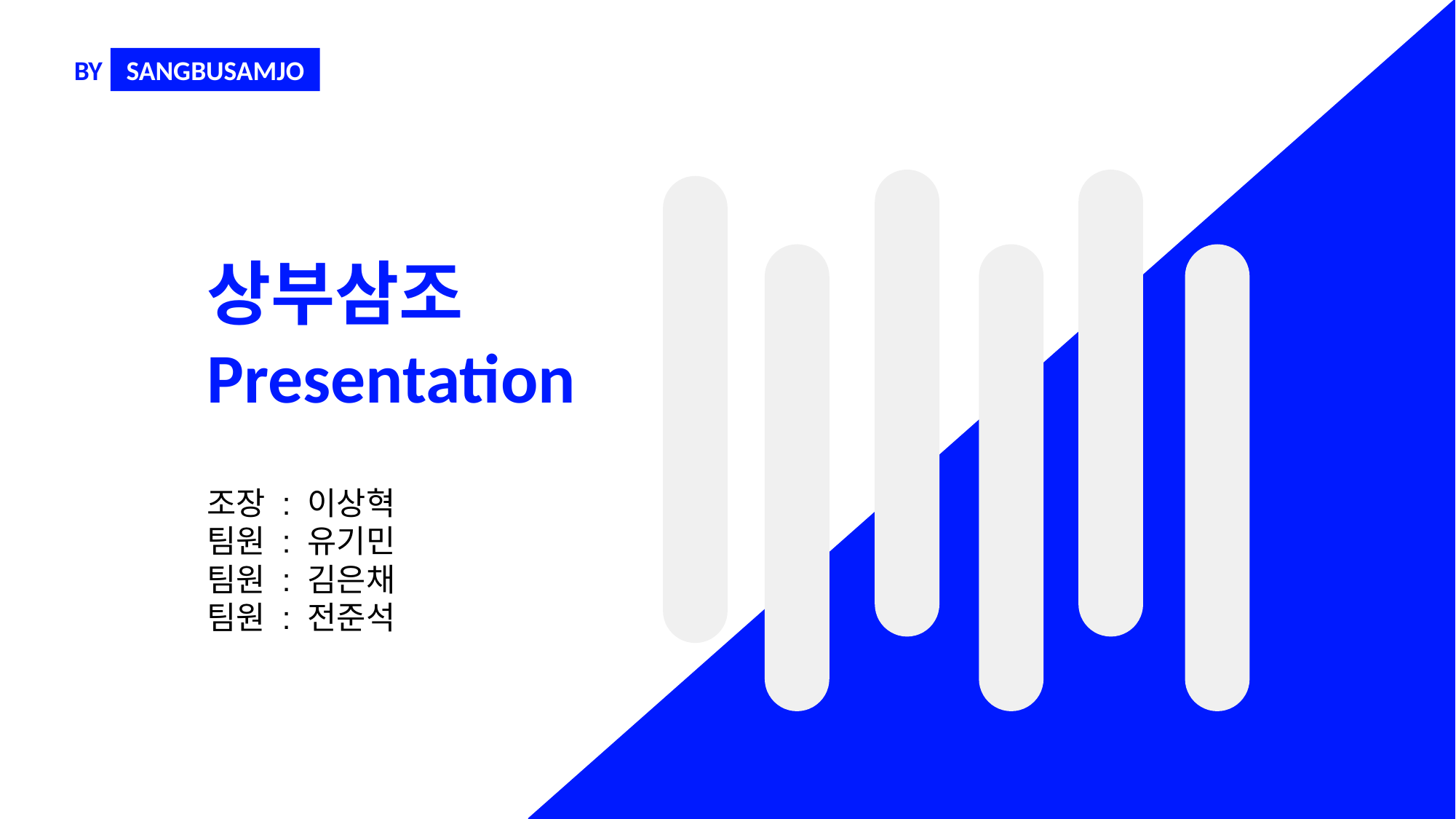

BY
SANGBUSAMJO

상부삼조
Presentation

조장 : 이상혁
팀원 : 유기민
팀원 : 김은채
팀원 : 전준석